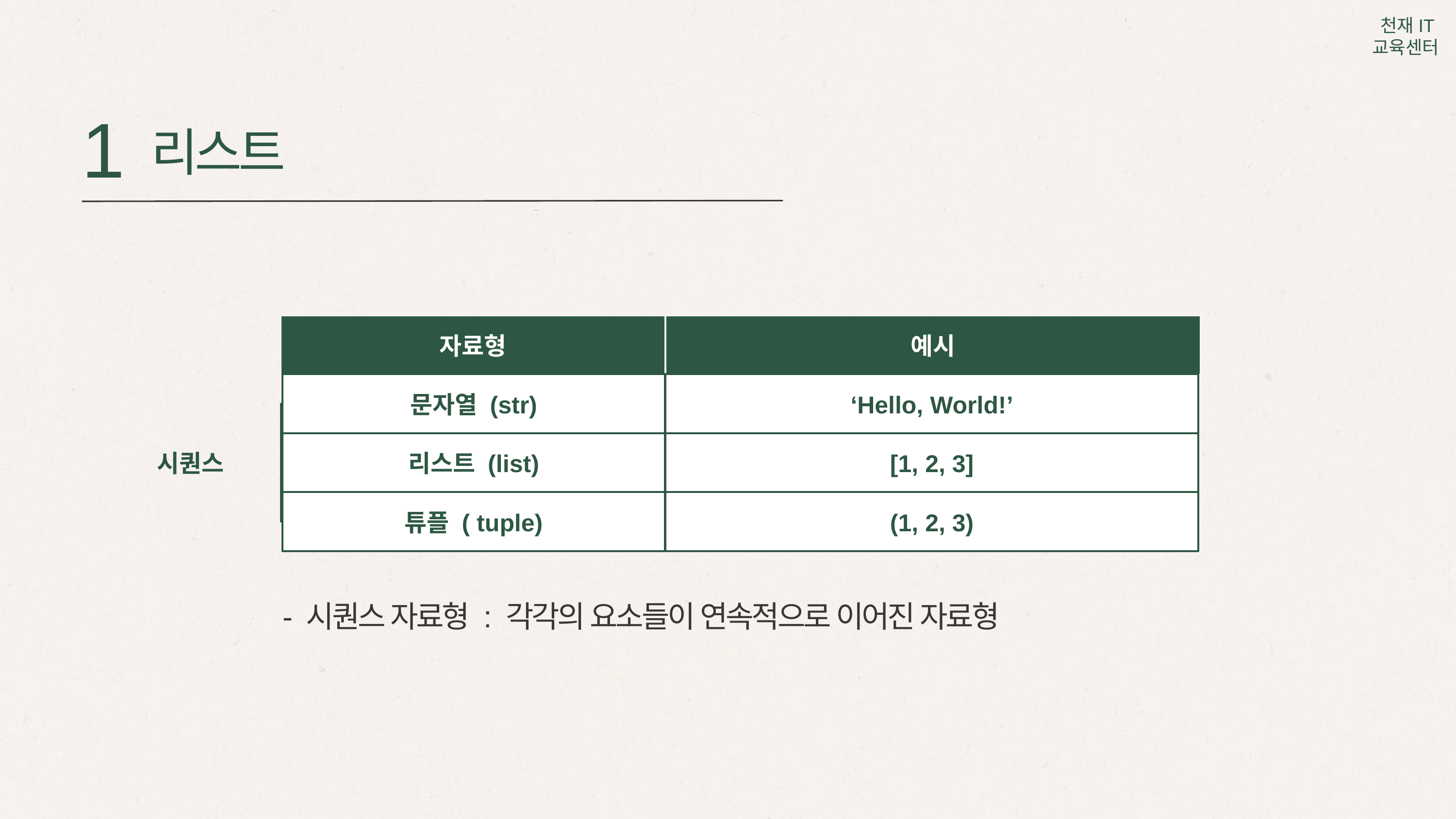

1
리스트

자료형
예시
문자열 (str)
‘Hello, World!’
리스트 (list)
[1, 2, 3]
시퀀스
튜플 ( tuple)
(1, 2, 3)
- 시퀀스 자료형 : 각각의 요소들이 연속적으로 이어진 자료형